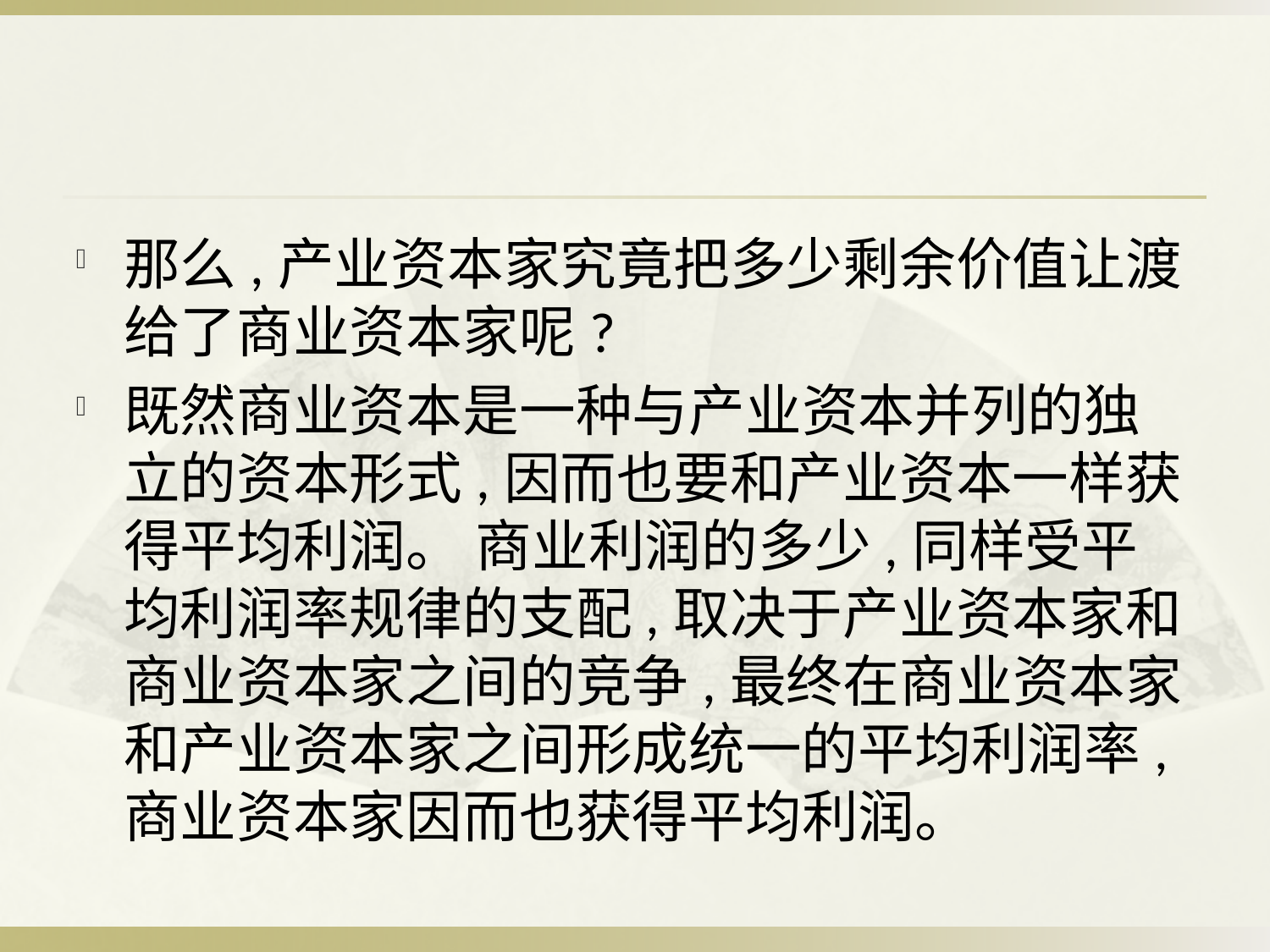

#
那么,产业资本家究竟把多少剩余价值让渡给了商业资本家呢?
既然商业资本是一种与产业资本并列的独立的资本形式,因而也要和产业资本一样获得平均利润。 商业利润的多少,同样受平均利润率规律的支配,取决于产业资本家和商业资本家之间的竞争,最终在商业资本家和产业资本家之间形成统一的平均利润率,商业资本家因而也获得平均利润。